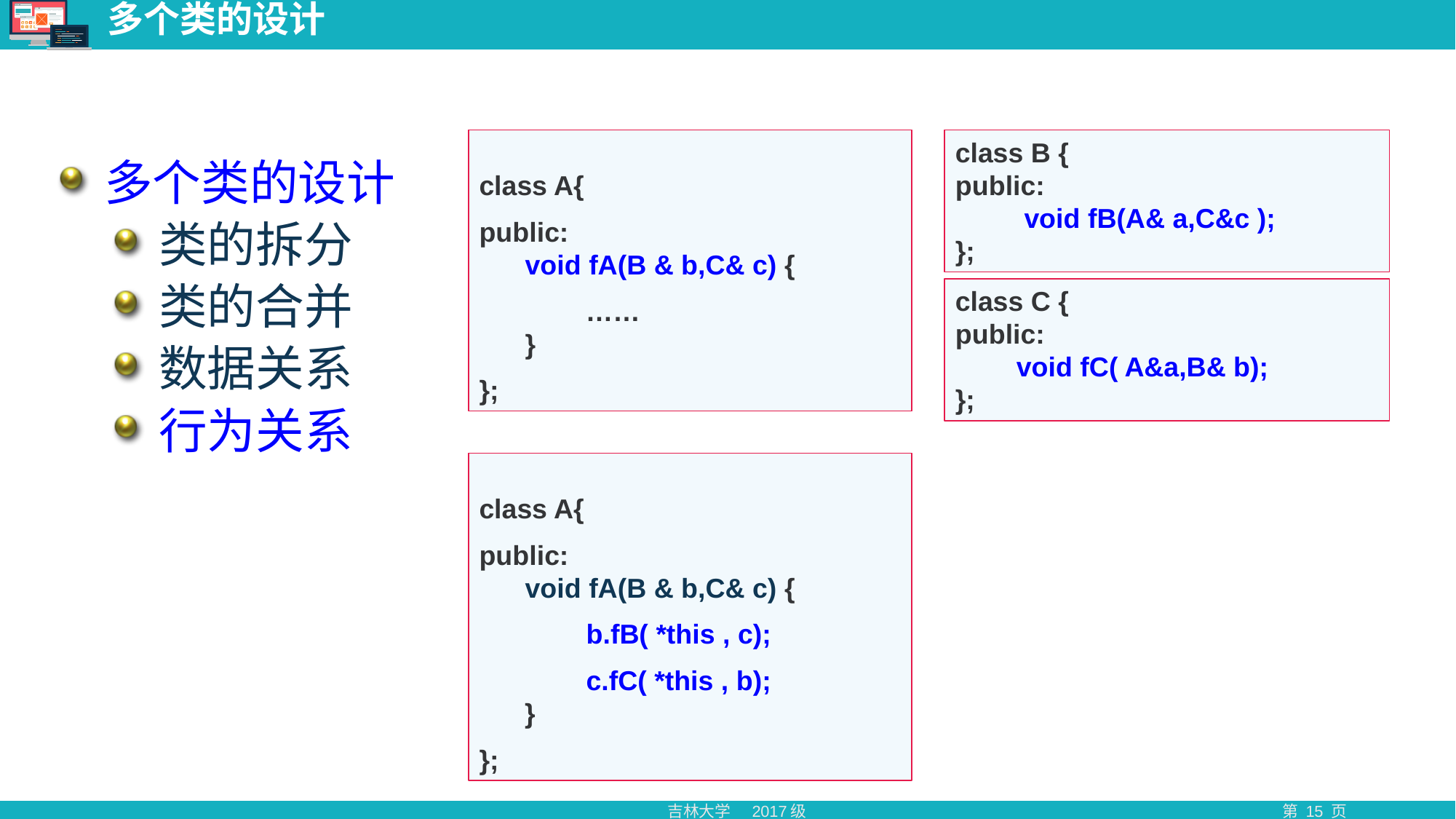

# 多个类的设计
class A{
public:
      void fA(B & b,C& c) {
              ……
      }
};
class B {
public:
         void fB(A& a,C&c );
};
多个类的设计
类的拆分
类的合并
数据关系
行为关系
class C {
public:
        void fC( A&a,B& b);
};
class A{
public:
      void fA(B & b,C& c) {
              b.fB( *this , c);
              c.fC( *this , b);
      }
};